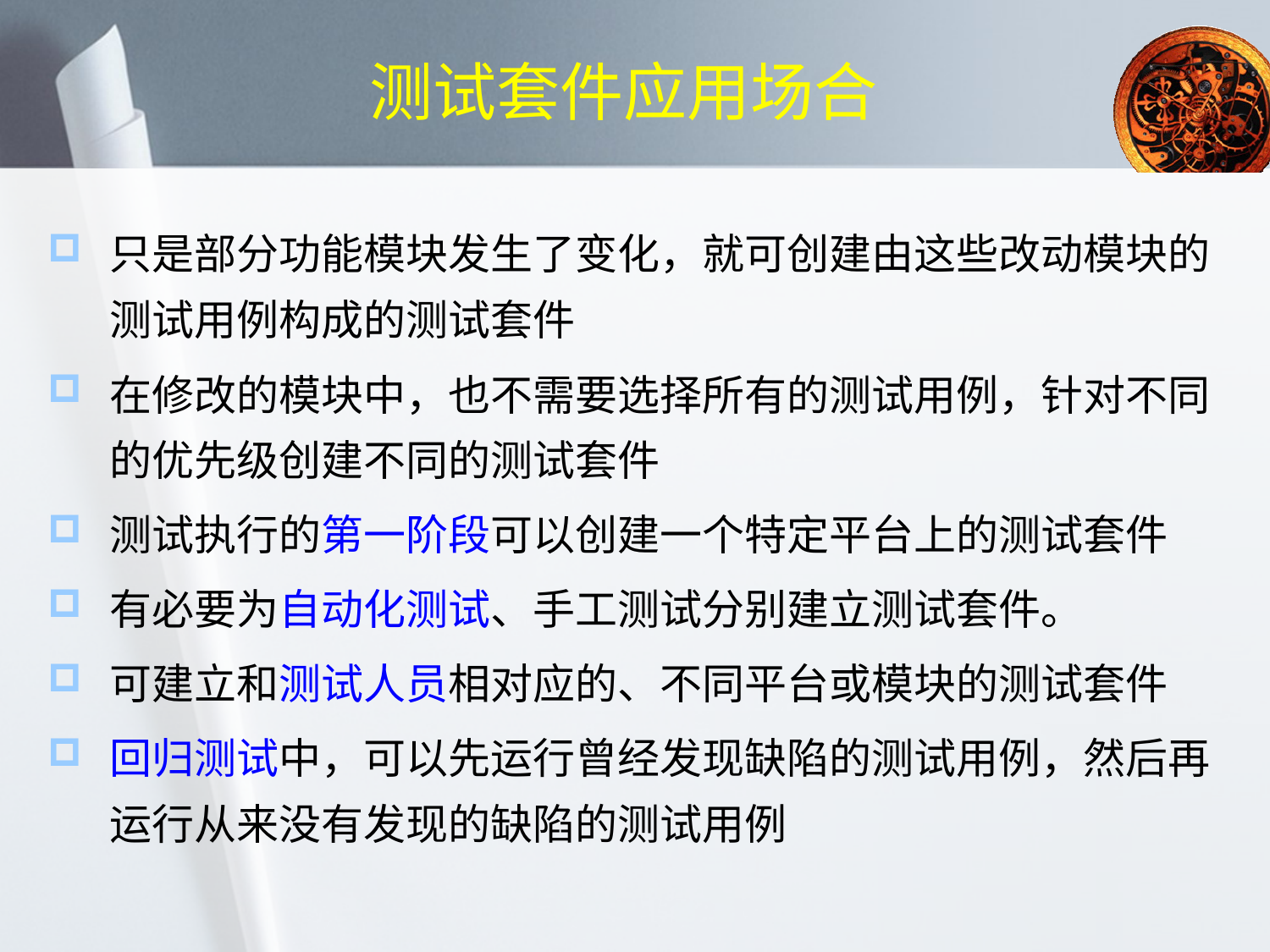

# 测试套件应用场合
只是部分功能模块发生了变化，就可创建由这些改动模块的测试用例构成的测试套件
在修改的模块中，也不需要选择所有的测试用例，针对不同的优先级创建不同的测试套件
测试执行的第一阶段可以创建一个特定平台上的测试套件
有必要为自动化测试、手工测试分别建立测试套件。
可建立和测试人员相对应的、不同平台或模块的测试套件
回归测试中，可以先运行曾经发现缺陷的测试用例，然后再运行从来没有发现的缺陷的测试用例